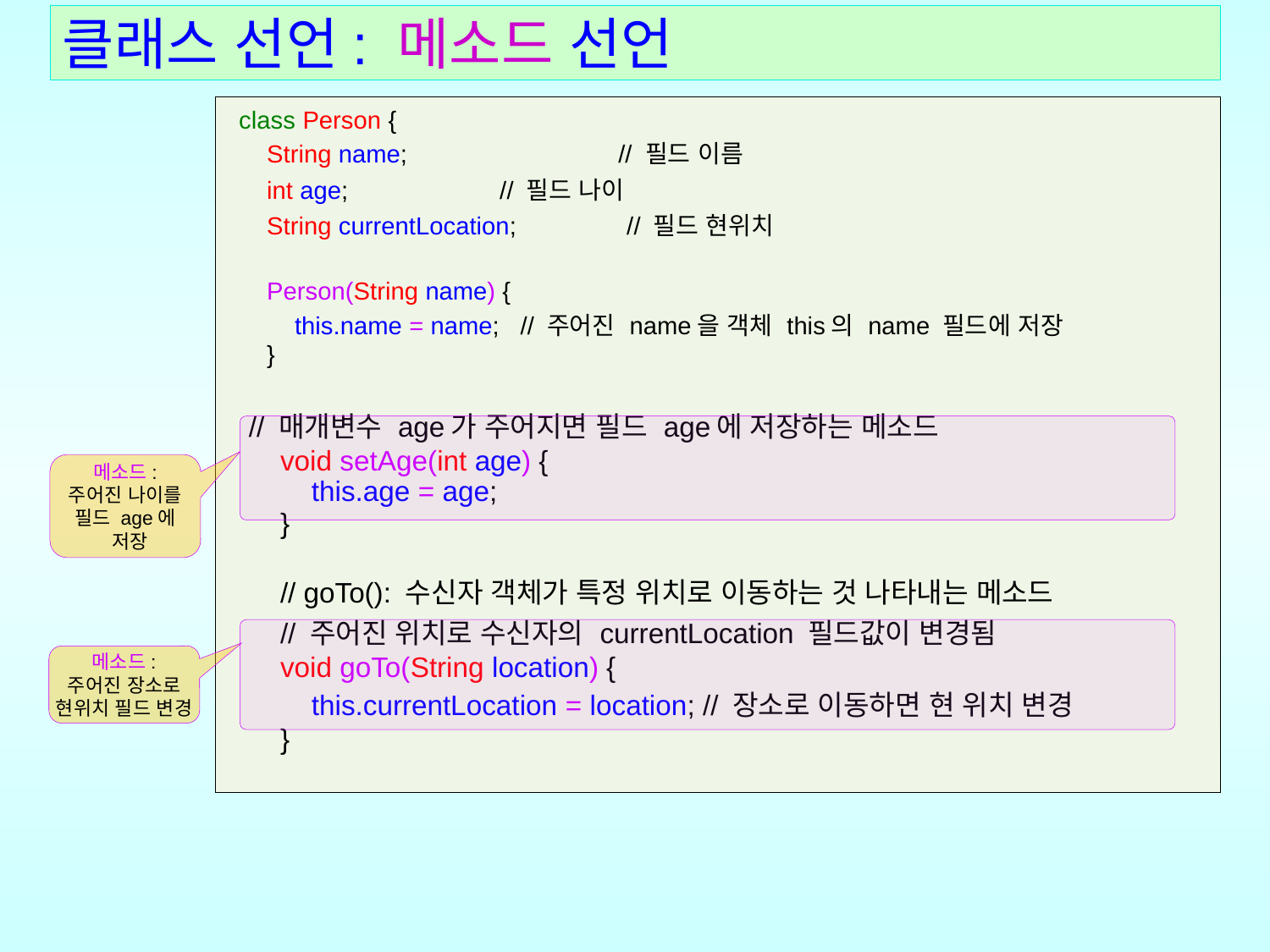

# 클래스 선언: 메소드 선언
| class Person { String name; // 필드 이름 int age; // 필드 나이 String currentLocation; // 필드 현위치 Person(String name) { this.name = name; // 주어진 name을 객체 this의 name 필드에 저장 } // 매개변수 age가 주어지면 필드 age에 저장하는 메소드 void setAge(int age) { this.age = age; } // goTo(): 수신자 객체가 특정 위치로 이동하는 것 나타내는 메소드 // 주어진 위치로 수신자의 currentLocation 필드값이 변경됨 void goTo(String location) { this.currentLocation = location; // 장소로 이동하면 현 위치 변경 } |
| --- |

메소드:
주어진 나이를 필드 age에
 저장

메소드:
주어진 장소로 현위치 필드 변경